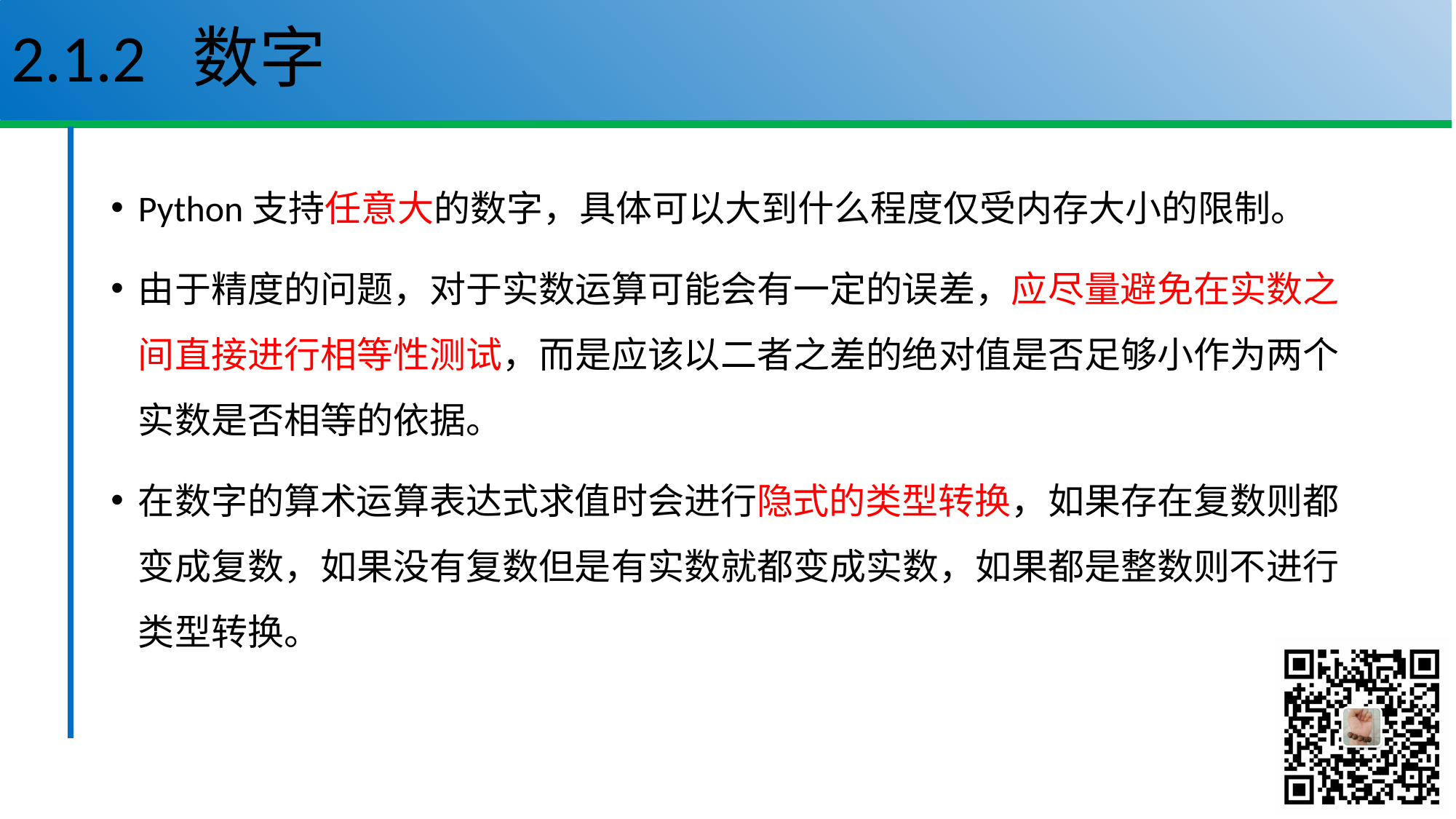

# 2.1.2  数字
Python支持任意大的数字，具体可以大到什么程度仅受内存大小的限制。
由于精度的问题，对于实数运算可能会有一定的误差，应尽量避免在实数之间直接进行相等性测试，而是应该以二者之差的绝对值是否足够小作为两个实数是否相等的依据。
在数字的算术运算表达式求值时会进行隐式的类型转换，如果存在复数则都变成复数，如果没有复数但是有实数就都变成实数，如果都是整数则不进行类型转换。
11